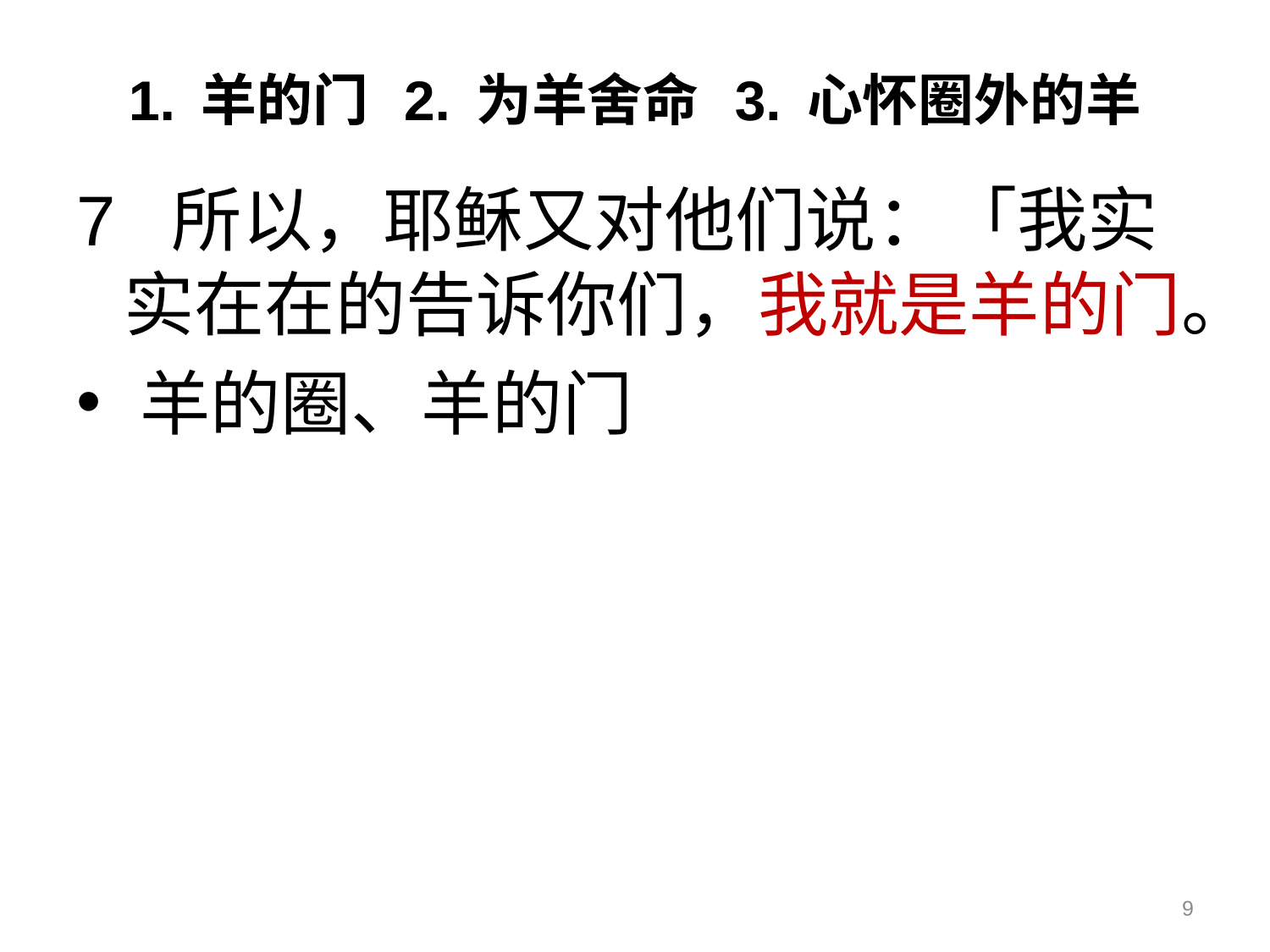

# 1. 羊的门  2. 为羊舍命  3. 心怀圈外的羊
1. 羊的门  2. 为羊舍命  3. 心怀圈外的羊
7  所以，耶稣又对他们说：「我实实在在的告诉你们，我就是羊的门。
羊的圈、羊的门
9